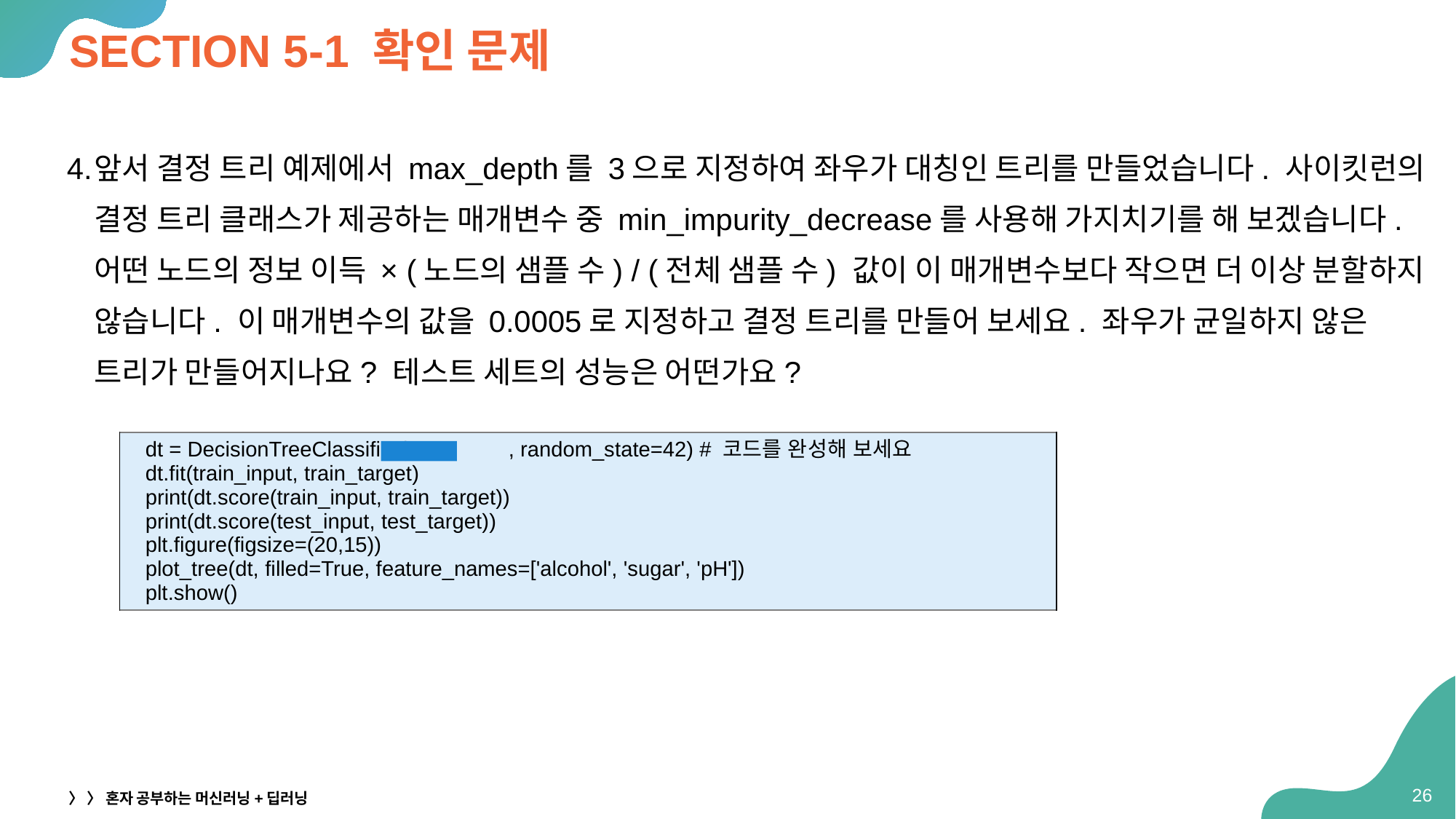

# SECTION 5-1 확인 문제
앞서 결정 트리 예제에서 max_depth를 3으로 지정하여 좌우가 대칭인 트리를 만들었습니다. 사이킷런의 결정 트리 클래스가 제공하는 매개변수 중 min_impurity_decrease를 사용해 가지치기를 해 보겠습니다. 어떤 노드의 정보 이득 × (노드의 샘플 수) / (전체 샘플 수) 값이 이 매개변수보다 작으면 더 이상 분할하지 않습니다. 이 매개변수의 값을 0.0005로 지정하고 결정 트리를 만들어 보세요. 좌우가 균일하지 않은 트리가 만들어지나요? 테스트 세트의 성능은 어떤가요?

| dt = DecisionTreeClassifier( , random\_state=42) # 코드를 완성해 보세요 dt.fit(train\_input, train\_target) print(dt.score(train\_input, train\_target)) print(dt.score(test\_input, test\_target)) plt.figure(figsize=(20,15)) plot\_tree(dt, filled=True, feature\_names=['alcohol', 'sugar', 'pH']) plt.show() |
| --- |

26
〉 〉 혼자 공부하는 머신러닝+딥러닝